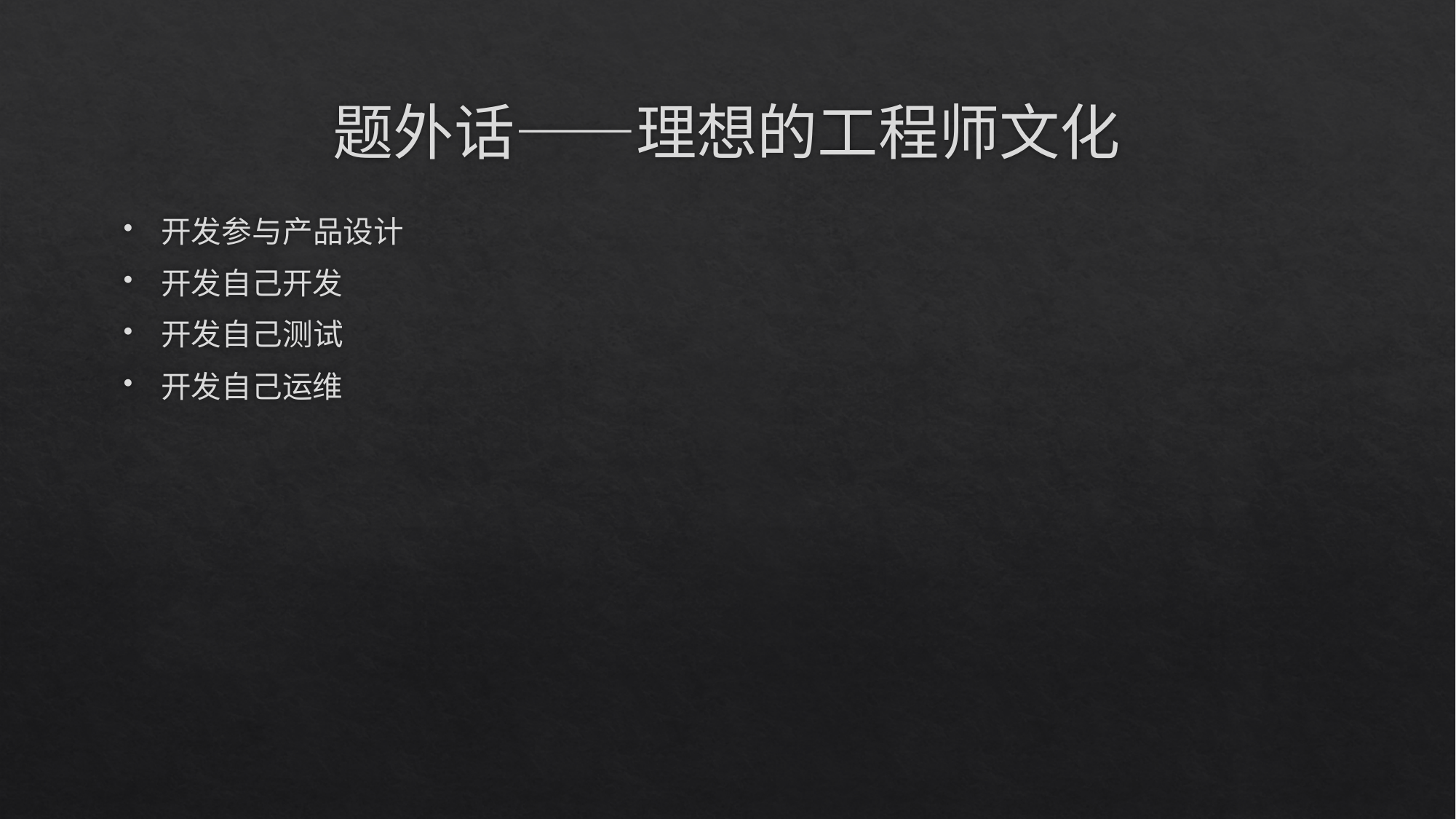

# 题外话——理想的工程师文化
开发参与产品设计
开发自己开发
开发自己测试
开发自己运维